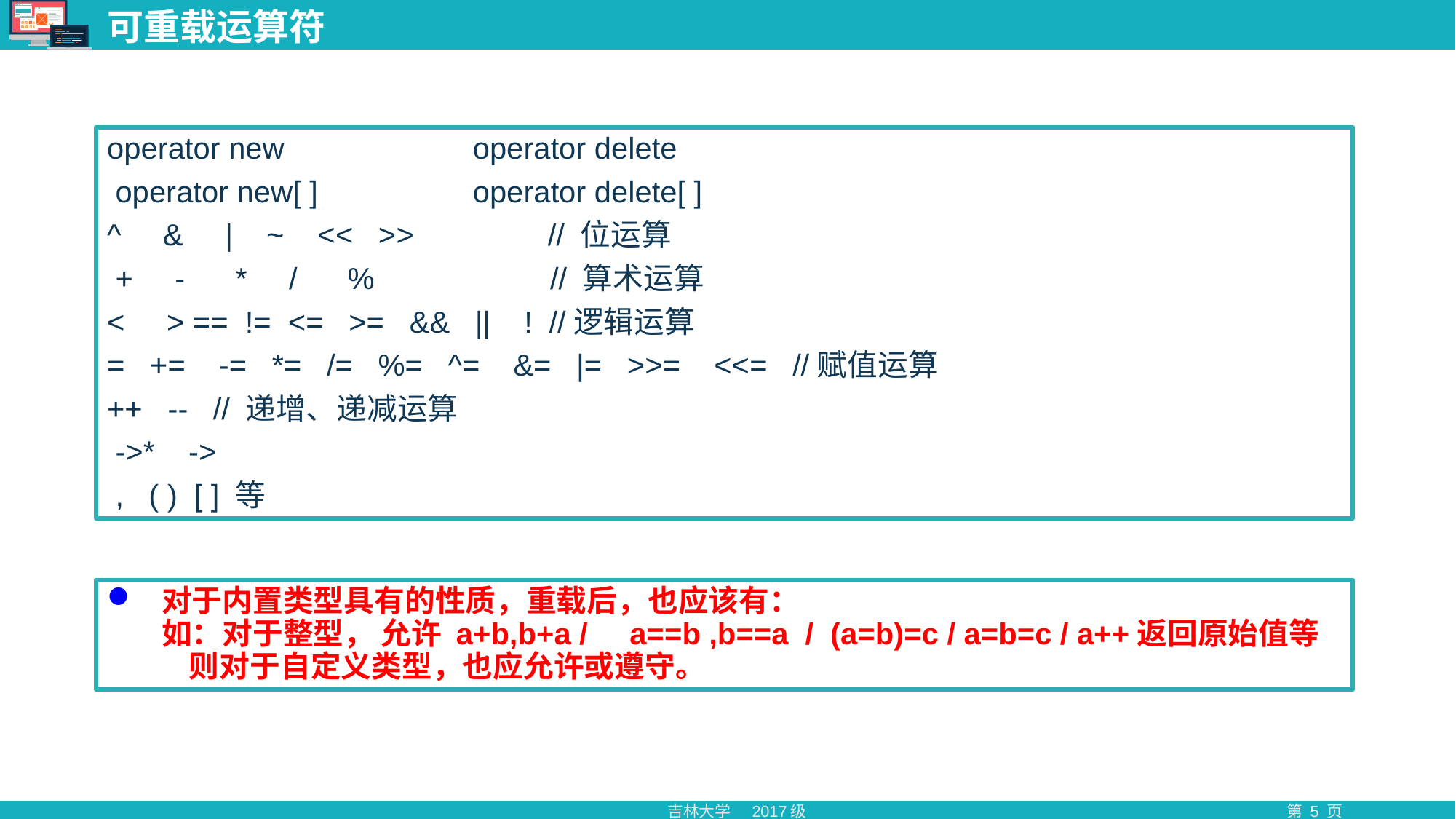

# 可重载运算符
operator new             	operator delete
 operator new[ ]		operator delete[ ]
^     &     |    ~    <<   >>                // 位运算
 +     -      *     /      %                     // 算术运算
<     > ==  !=  <=   >=   &&   ||    !  //逻辑运算
=   +=    -=   *=   /=   %=   ^=    &=   |=   >>=    <<=   //赋值运算
++   --   // 递增、递减运算
 ->*    ->
 ,   ( )  [ ] 等
对于内置类型具有的性质，重载后，也应该有：
如：对于整型， 允许 a+b,b+a /     a==b ,b==a  /  (a=b)=c / a=b=c / a++返回原始值等
    则对于自定义类型，也应允许或遵守。